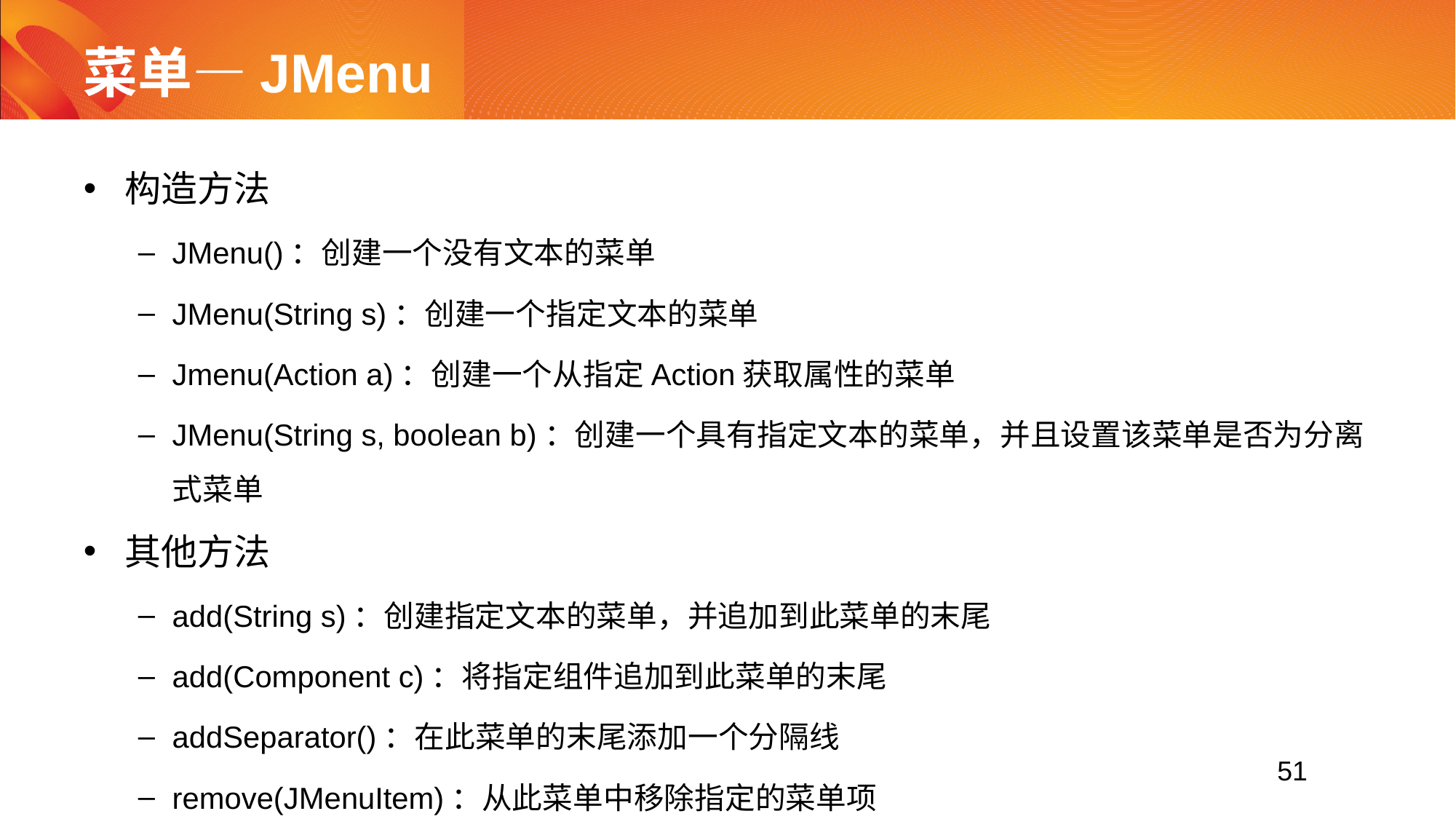

# 菜单—JMenu
构造方法
JMenu()：创建一个没有文本的菜单
JMenu(String s)：创建一个指定文本的菜单
Jmenu(Action a)：创建一个从指定Action获取属性的菜单
JMenu(String s, boolean b)：创建一个具有指定文本的菜单，并且设置该菜单是否为分离式菜单
其他方法
add(String s)：创建指定文本的菜单，并追加到此菜单的末尾
add(Component c)：将指定组件追加到此菜单的末尾
addSeparator()：在此菜单的末尾添加一个分隔线
remove(JMenuItem)：从此菜单中移除指定的菜单项